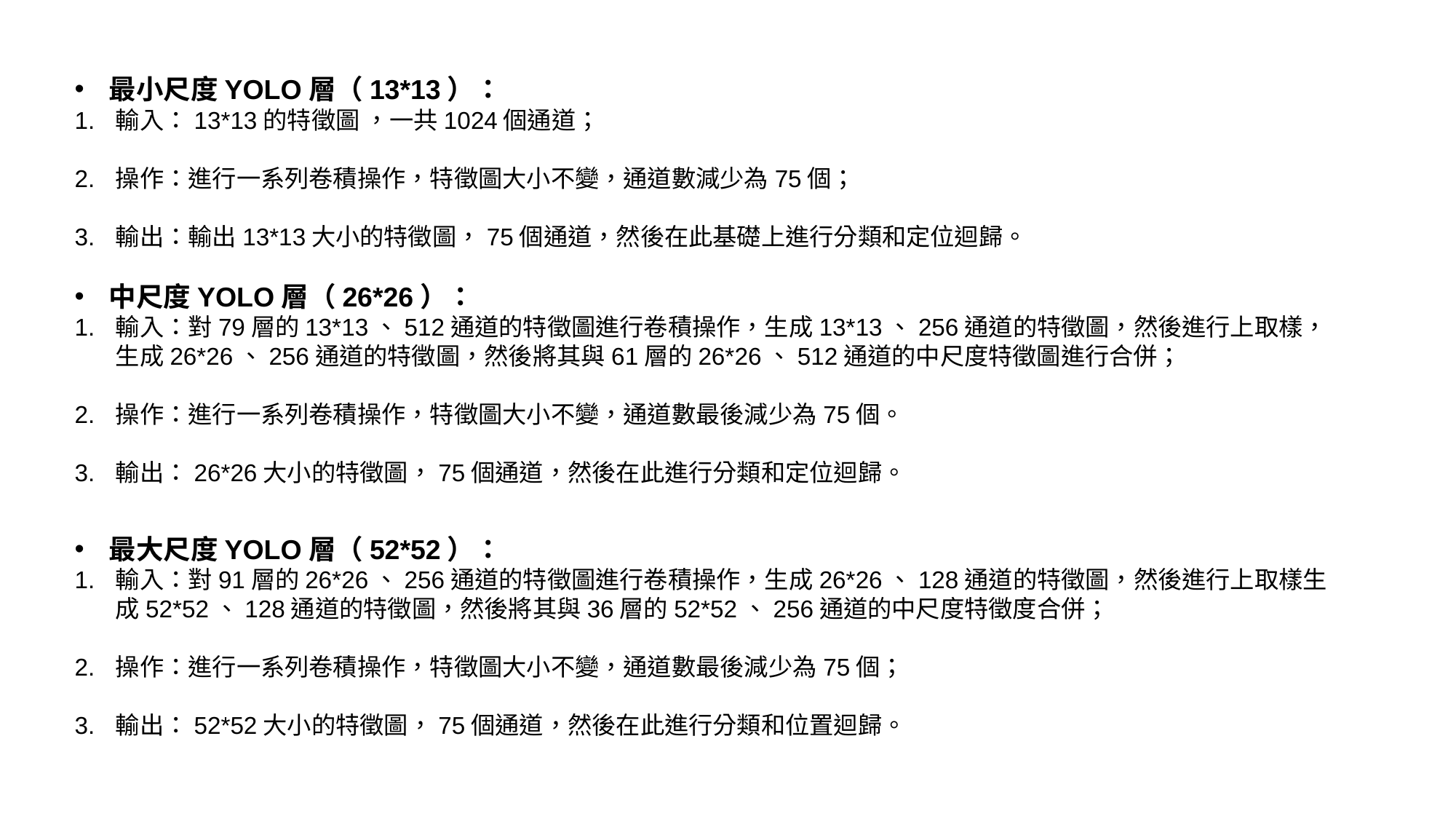

最小尺度YOLO層（13*13）：
輸入：13*13的特徵圖 ，一共1024個通道；

操作：進行一系列卷積操作，特徵圖大小不變，通道數減少為75個；

輸出：輸出13*13大小的特徵圖，75個通道，然後在此基礎上進行分類和定位迴歸。

中尺度YOLO層（26*26）：
輸入：對79層的13*13、512通道的特徵圖進行卷積操作，生成13*13、256通道的特徵圖，然後進行上取樣，生成26*26、256通道的特徵圖，然後將其與61層的26*26、512通道的中尺度特徵圖進行合併；

操作：進行一系列卷積操作，特徵圖大小不變，通道數最後減少為75個。

輸出：26*26大小的特徵圖，75個通道，然後在此進行分類和定位迴歸。

最大尺度YOLO層（52*52）：
輸入：對91層的26*26、256通道的特徵圖進行卷積操作，生成26*26、128通道的特徵圖，然後進行上取樣生成52*52、128通道的特徵圖，然後將其與36層的52*52、256通道的中尺度特徵度合併；

操作：進行一系列卷積操作，特徵圖大小不變，通道數最後減少為75個；

輸出：52*52大小的特徵圖，75個通道，然後在此進行分類和位置迴歸。